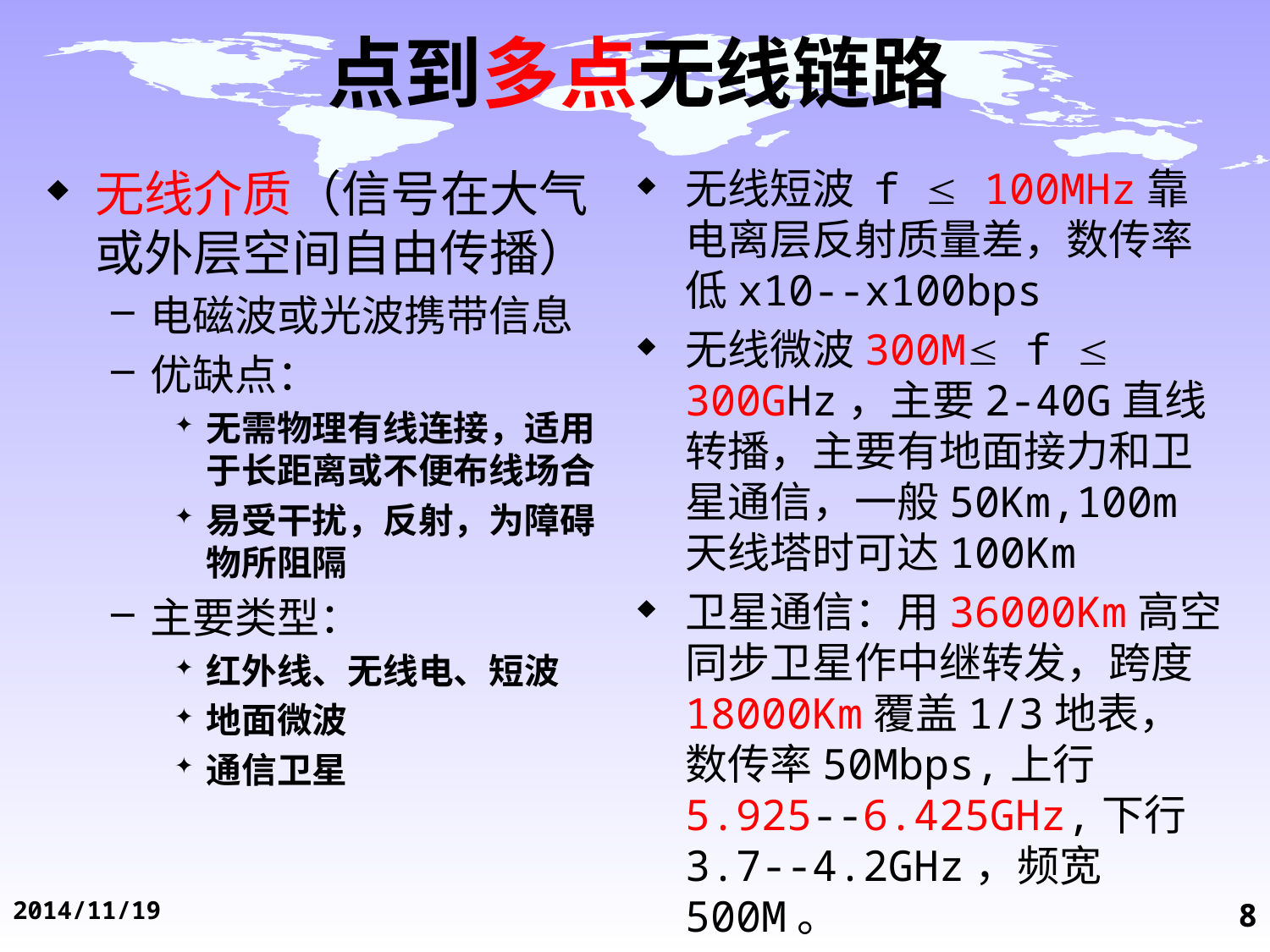

# 点到多点无线链路
无线介质（信号在大气或外层空间自由传播）
电磁波或光波携带信息
优缺点：
无需物理有线连接，适用于长距离或不便布线场合
易受干扰，反射，为障碍物所阻隔
主要类型：
红外线、无线电、短波
地面微波
通信卫星
无线短波 f ≤ 100MHz靠电离层反射质量差，数传率低x10--x100bps
无线微波300M≤ f ≤ 300GHz，主要2-40G直线转播，主要有地面接力和卫星通信，一般50Km,100m天线塔时可达100Km
卫星通信：用36000Km高空同步卫星作中继转发，跨度18000Km覆盖1/3地表，数传率50Mbps,上行5.925--6.425GHz,下行3.7--4.2GHz，频宽500M。
2014/11/19
8